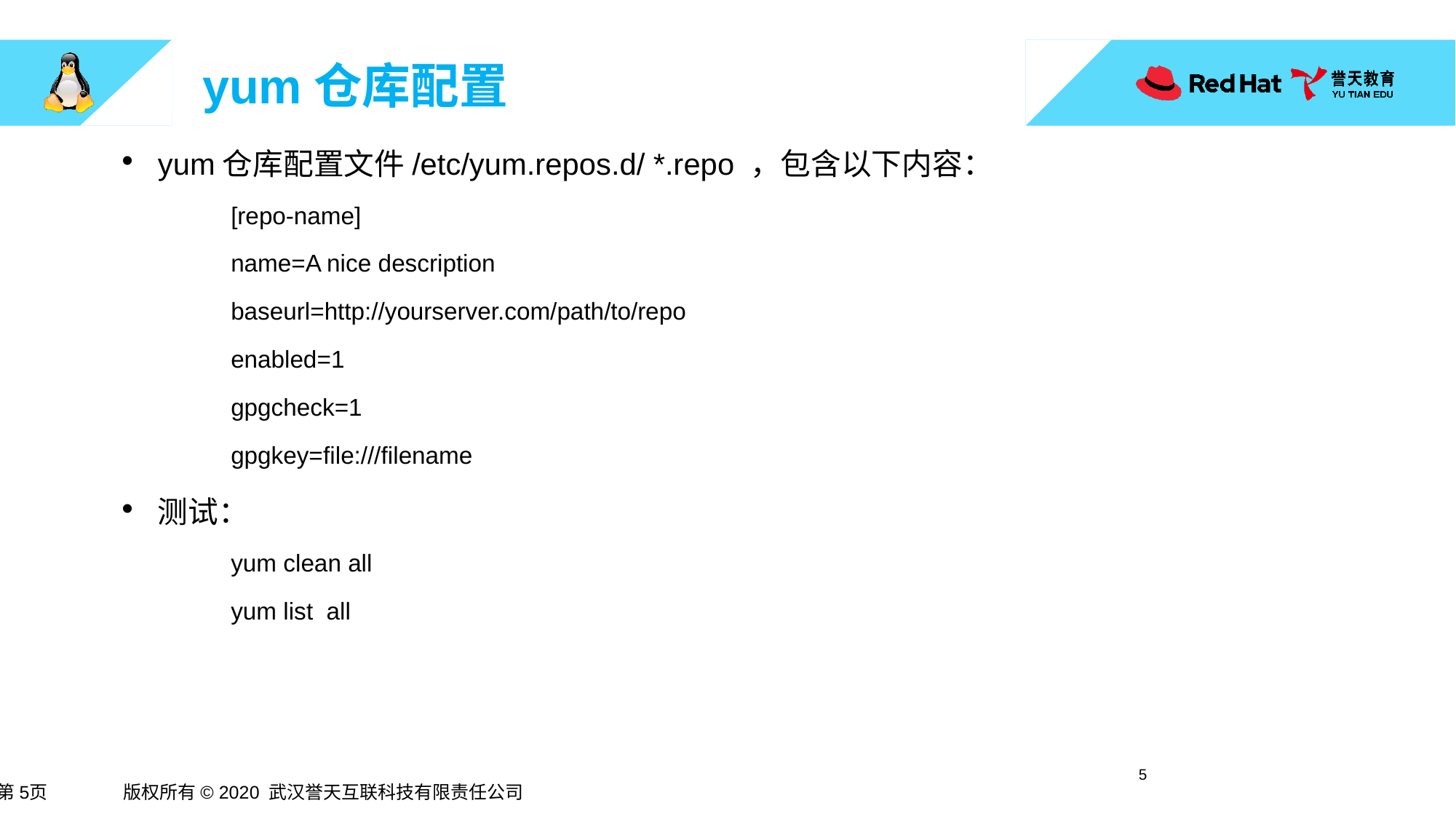

# yum仓库配置
yum仓库配置文件/etc/yum.repos.d/ *.repo ，包含以下内容：
[repo-name]
name=A nice description
baseurl=http://yourserver.com/path/to/repo
enabled=1
gpgcheck=1
gpgkey=file:///filename
测试：
yum clean all
yum list  all
5